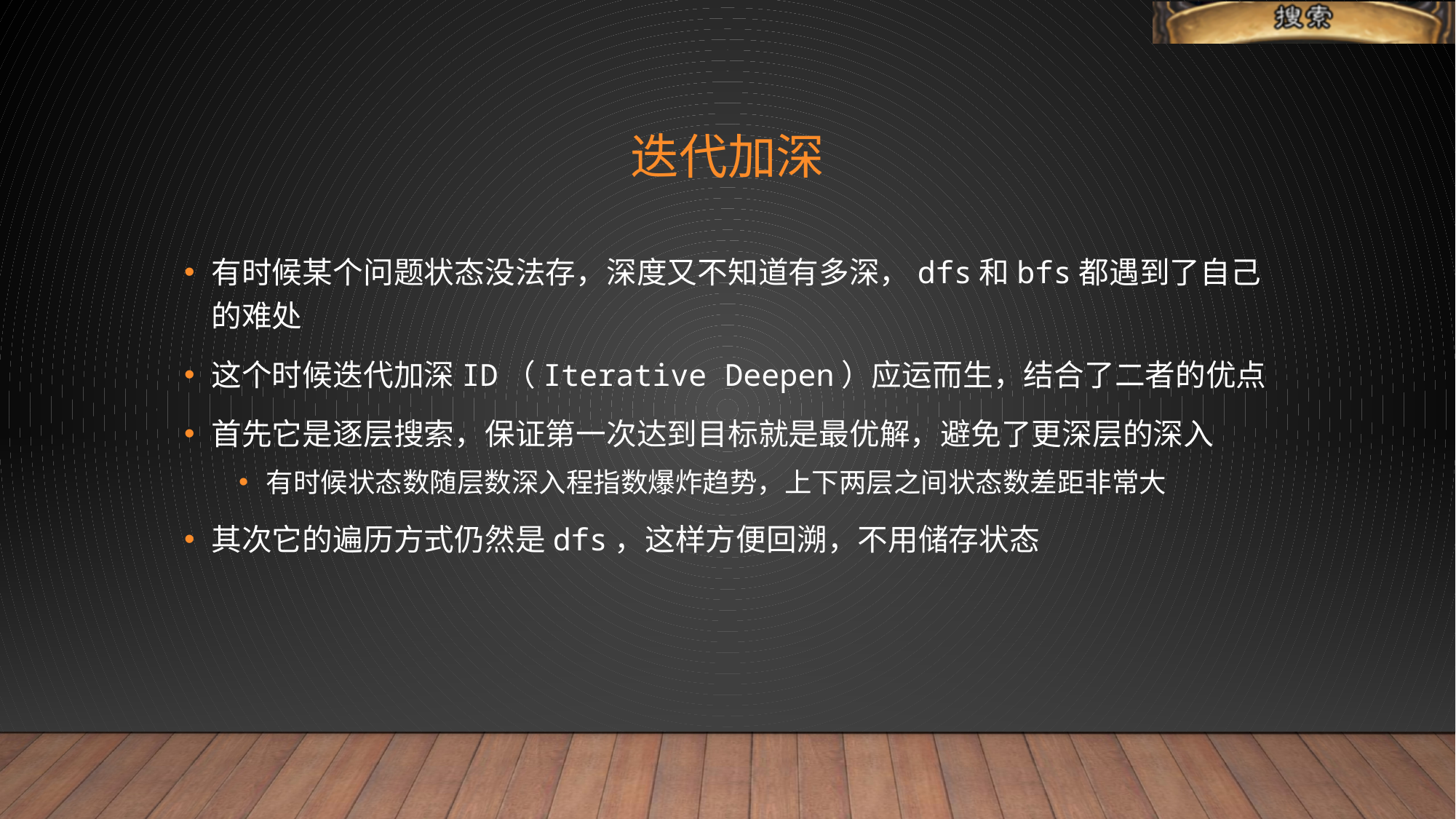

# 迭代加深
有时候某个问题状态没法存，深度又不知道有多深，dfs和bfs都遇到了自己的难处
这个时候迭代加深ID（Iterative Deepen）应运而生，结合了二者的优点
首先它是逐层搜索，保证第一次达到目标就是最优解，避免了更深层的深入
有时候状态数随层数深入程指数爆炸趋势，上下两层之间状态数差距非常大
其次它的遍历方式仍然是dfs，这样方便回溯，不用储存状态